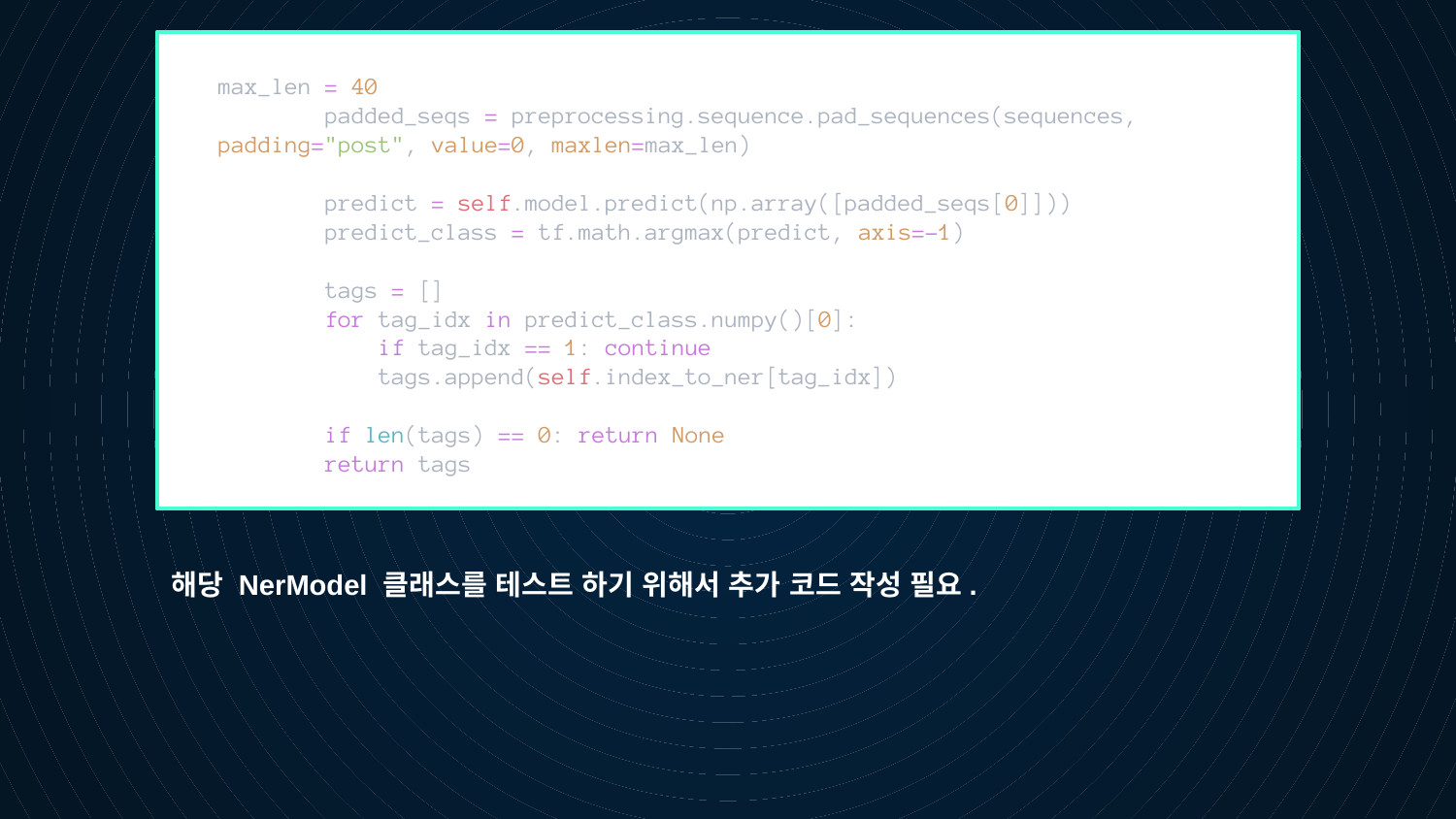

max_len = 40
        padded_seqs = preprocessing.sequence.pad_sequences(sequences, padding="post", value=0, maxlen=max_len)
        predict = self.model.predict(np.array([padded_seqs[0]]))
        predict_class = tf.math.argmax(predict, axis=-1)
        tags = []
        for tag_idx in predict_class.numpy()[0]:
            if tag_idx == 1: continue
            tags.append(self.index_to_ner[tag_idx])
        if len(tags) == 0: return None
        return tags

해당 NerModel 클래스를 테스트 하기 위해서 추가 코드 작성 필요.